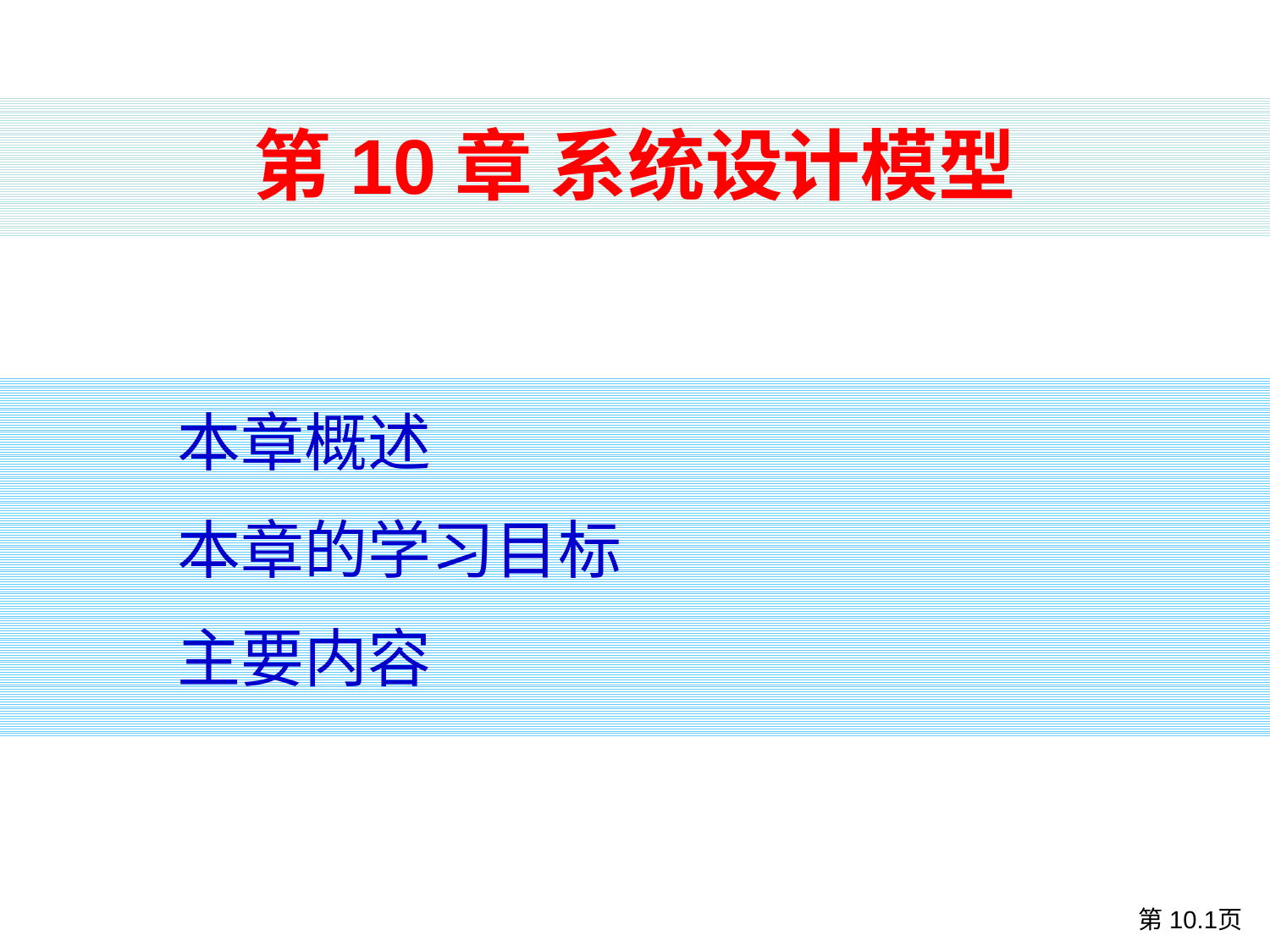

# 第10章 系统设计模型

本章概述
本章的学习目标
主要内容
第10.1页